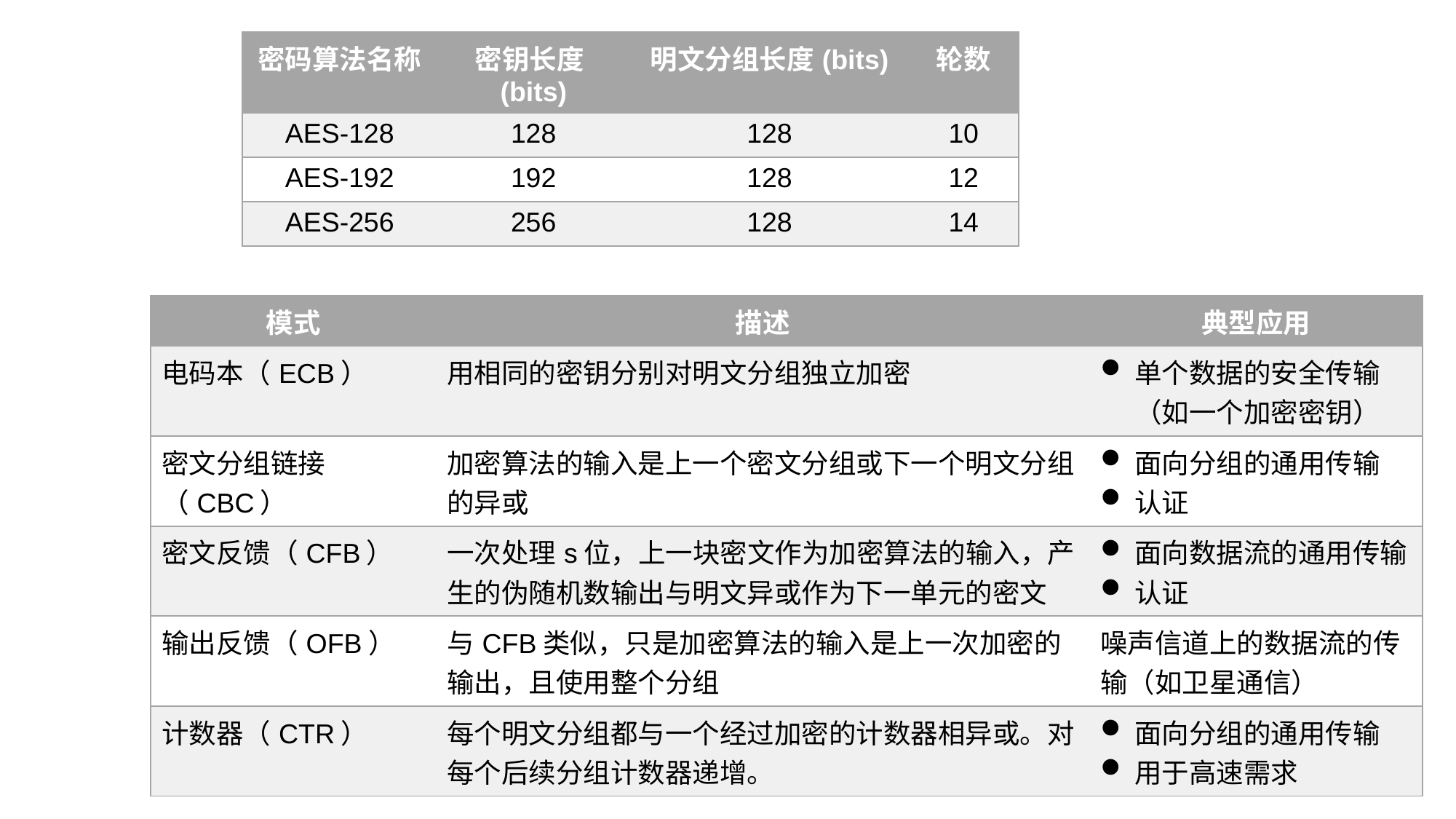

| 密码算法名称 | 密钥长度(bits) | 明文分组长度(bits) | 轮数 |
| --- | --- | --- | --- |
| AES-128 | 128 | 128 | 10 |
| AES-192 | 192 | 128 | 12 |
| AES-256 | 256 | 128 | 14 |
| 模式 | 描述 | 典型应用 |
| --- | --- | --- |
| 电码本（ECB） | 用相同的密钥分别对明文分组独立加密 | 单个数据的安全传输（如一个加密密钥） |
| 密文分组链接（CBC） | 加密算法的输入是上一个密文分组或下一个明文分组的异或 | 面向分组的通用传输 认证 |
| 密文反馈（CFB） | 一次处理s位，上一块密文作为加密算法的输入，产生的伪随机数输出与明文异或作为下一单元的密文 | 面向数据流的通用传输 认证 |
| 输出反馈（OFB） | 与CFB类似，只是加密算法的输入是上一次加密的输出，且使用整个分组 | 噪声信道上的数据流的传输（如卫星通信） |
| 计数器（CTR） | 每个明文分组都与一个经过加密的计数器相异或。对每个后续分组计数器递增。 | 面向分组的通用传输 用于高速需求 |